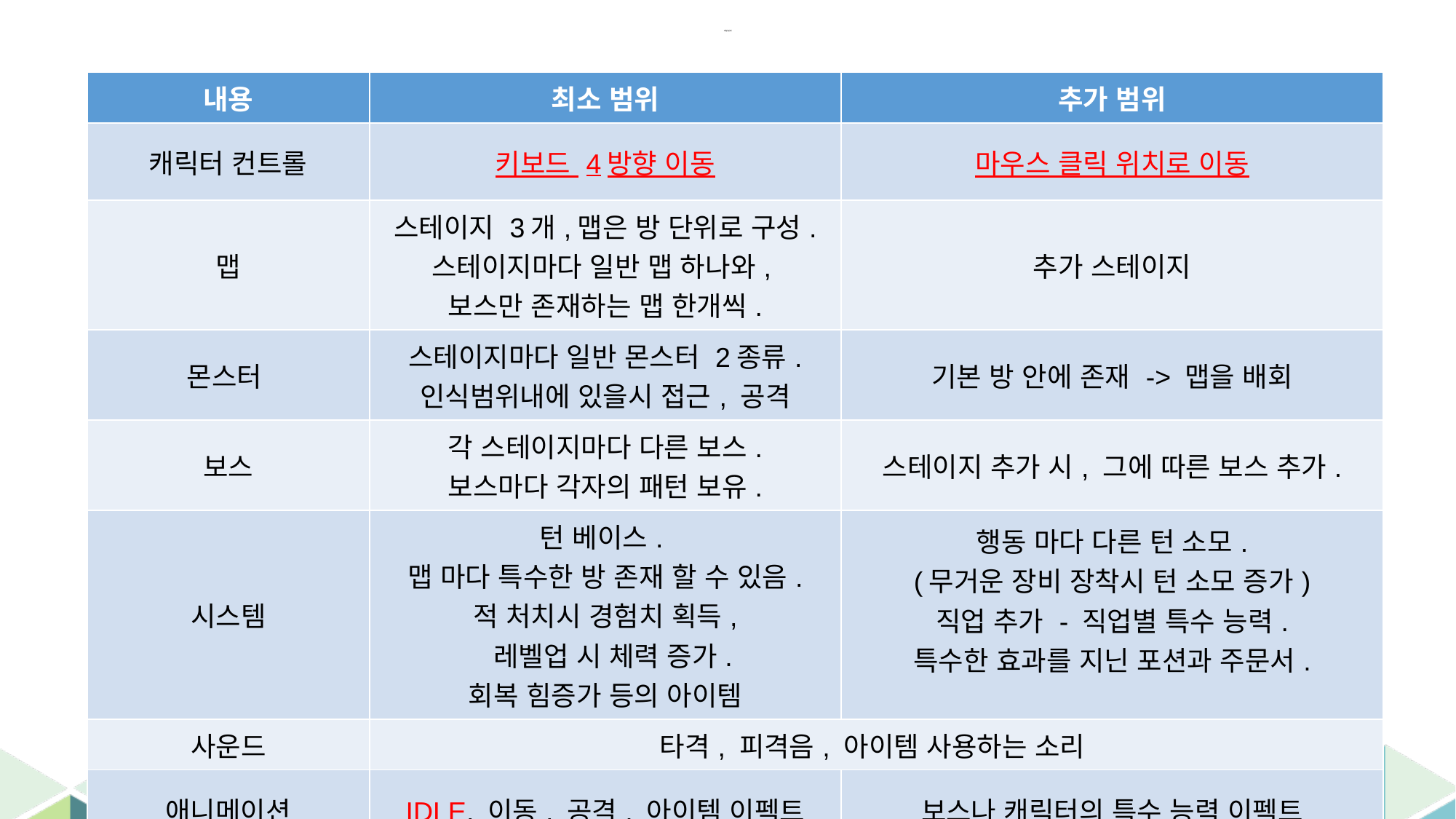

# 개발 범위
| 내용 | 최소 범위 | 추가 범위 |
| --- | --- | --- |
| 캐릭터 컨트롤 | 키보드 4방향 이동 | 마우스 클릭 위치로 이동 |
| 맵 | 스테이지 3개,맵은 방 단위로 구성. 스테이지마다 일반 맵 하나와, 보스만 존재하는 맵 한개씩. | 추가 스테이지 |
| 몬스터 | 스테이지마다 일반 몬스터 2종류. 인식범위내에 있을시 접근, 공격 | 기본 방 안에 존재 -> 맵을 배회 |
| 보스 | 각 스테이지마다 다른 보스. 보스마다 각자의 패턴 보유. | 스테이지 추가 시, 그에 따른 보스 추가. |
| 시스템 | 턴 베이스. 맵 마다 특수한 방 존재 할 수 있음. 적 처치시 경험치 획득, 레벨업 시 체력 증가. 회복 힘증가 등의 아이템 | 행동 마다 다른 턴 소모. (무거운 장비 장착시 턴 소모 증가) 직업 추가 - 직업별 특수 능력. 특수한 효과를 지닌 포션과 주문서. |
| 사운드 | 타격, 피격음, 아이템 사용하는 소리 |  |
| 애니메이션 | IDLE, 이동, 공격, 아이템 이펙트 | 보스나 캐릭터의 특수 능력 이펙트 |